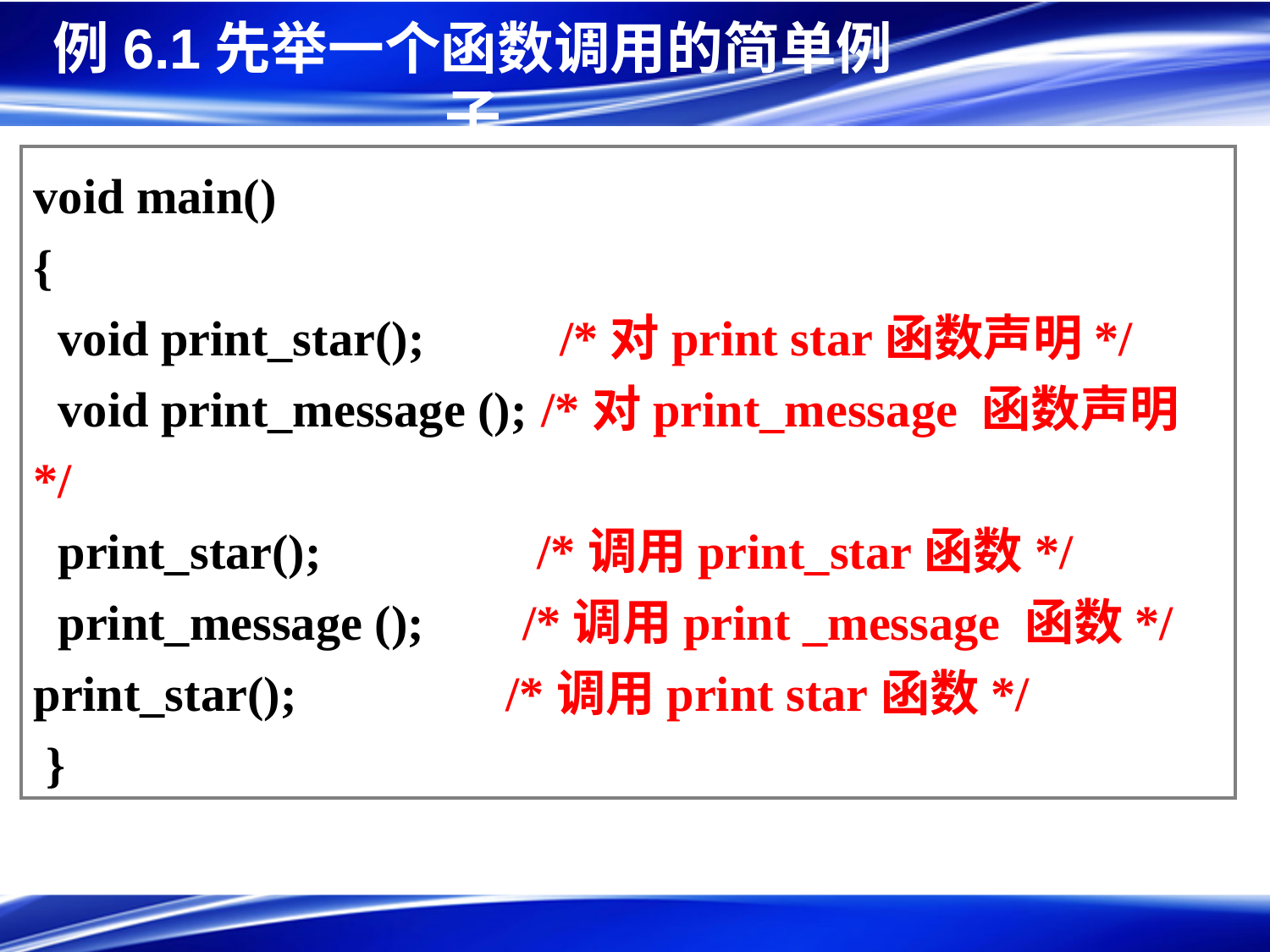

例6.1先举一个函数调用的简单例子
void main()
{
  void print_star();           /*对print star函数声明*/
  void print_message ();	/*对print_message 函数声明*/
  print_star();	          /*调用print_star函数*/
  print_message ();        /*调用print _message 函数*/
print_star();                 /*调用print star函数*/
 }